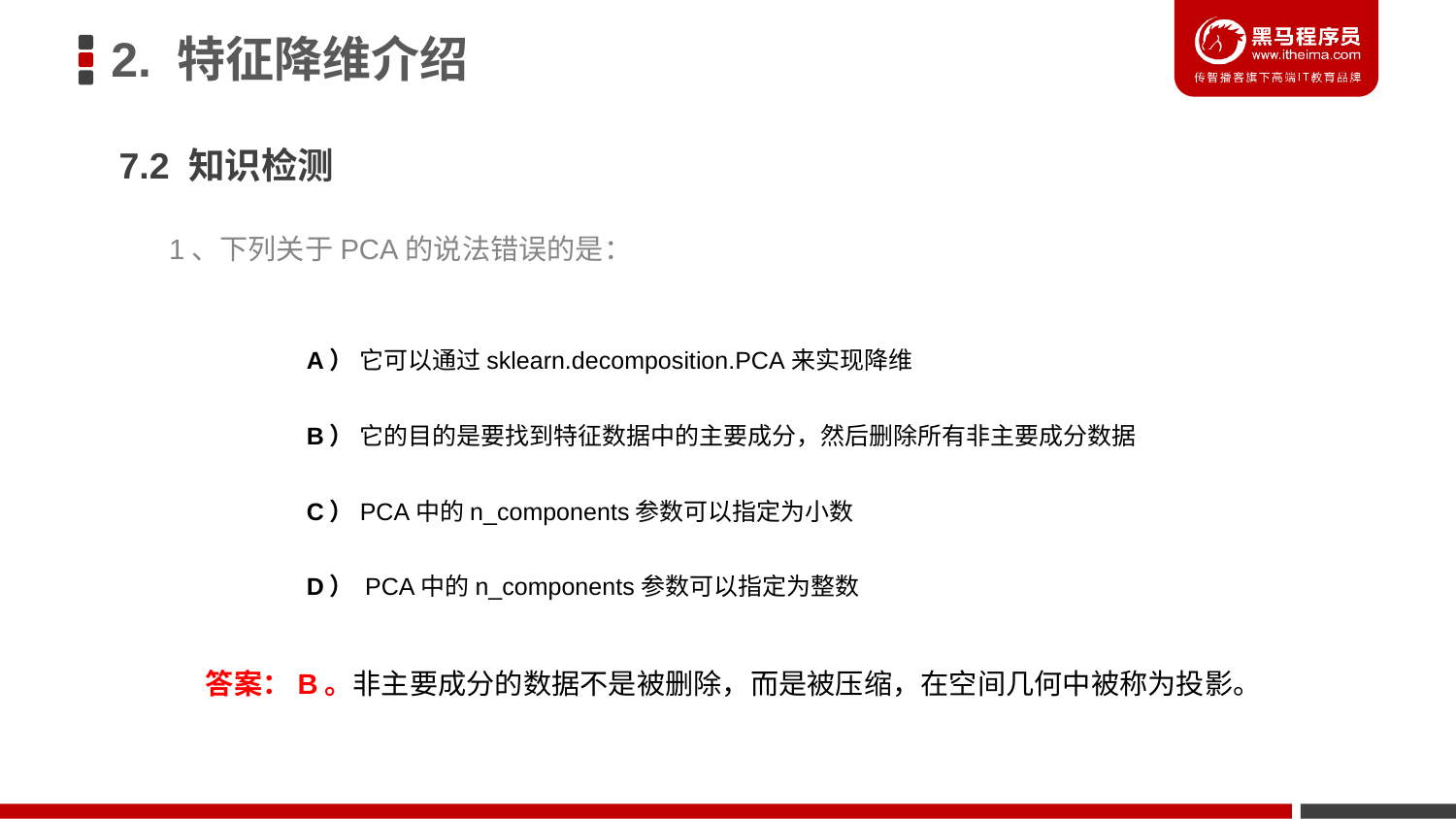

2. 特征降维介绍
7.2 知识检测
1、下列关于PCA的说法错误的是：
A） 它可以通过sklearn.decomposition.PCA来实现降维

B） 它的目的是要找到特征数据中的主要成分，然后删除所有非主要成分数据

C）PCA中的n_components参数可以指定为小数

D） PCA中的n_components参数可以指定为整数
答案：B。非主要成分的数据不是被删除，而是被压缩，在空间几何中被称为投影。